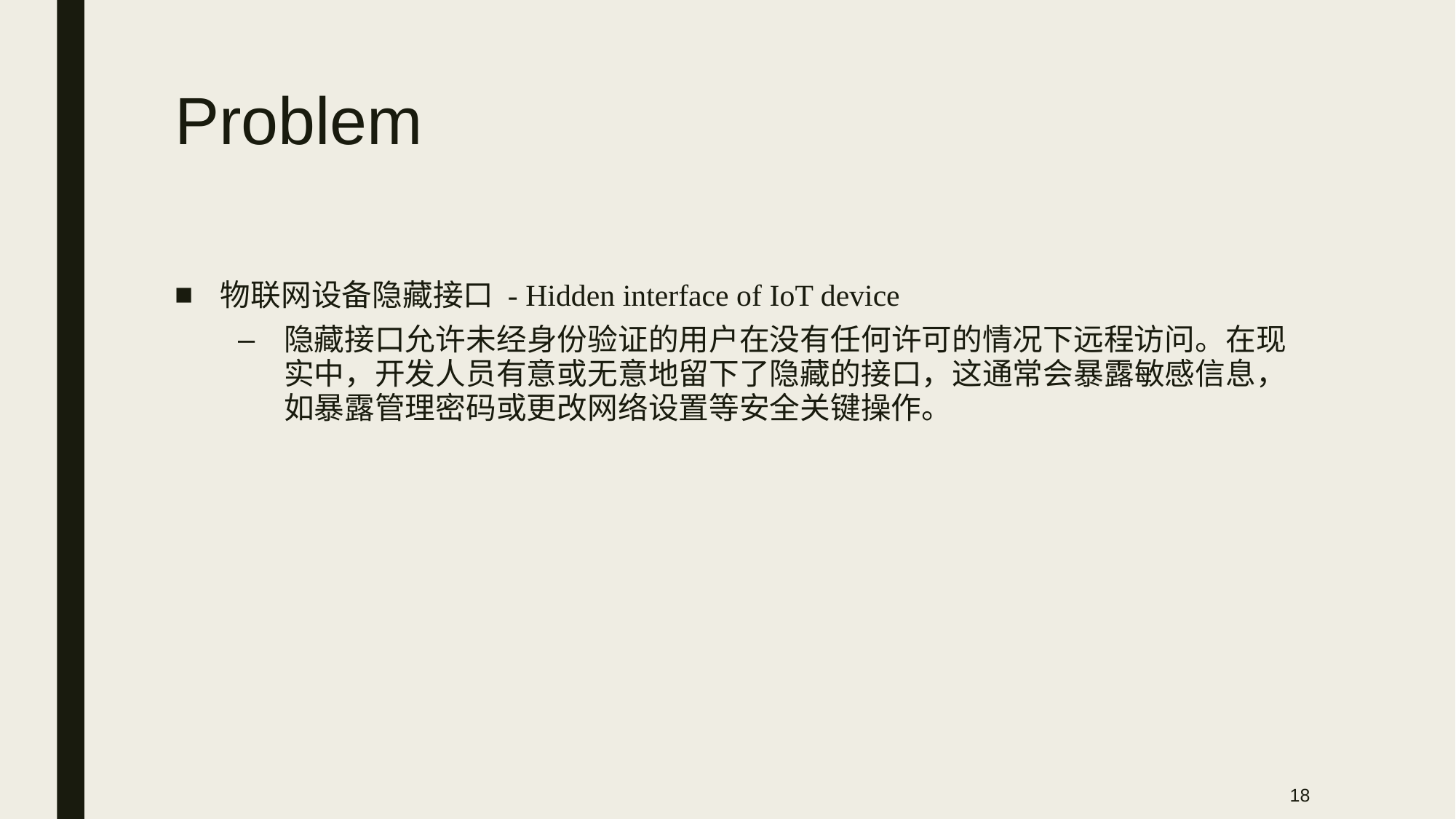

# Problem
物联网设备隐藏接口 - Hidden interface of IoT device
隐藏接口允许未经身份验证的用户在没有任何许可的情况下远程访问。在现实中，开发人员有意或无意地留下了隐藏的接口，这通常会暴露敏感信息，如暴露管理密码或更改网络设置等安全关键操作。

18